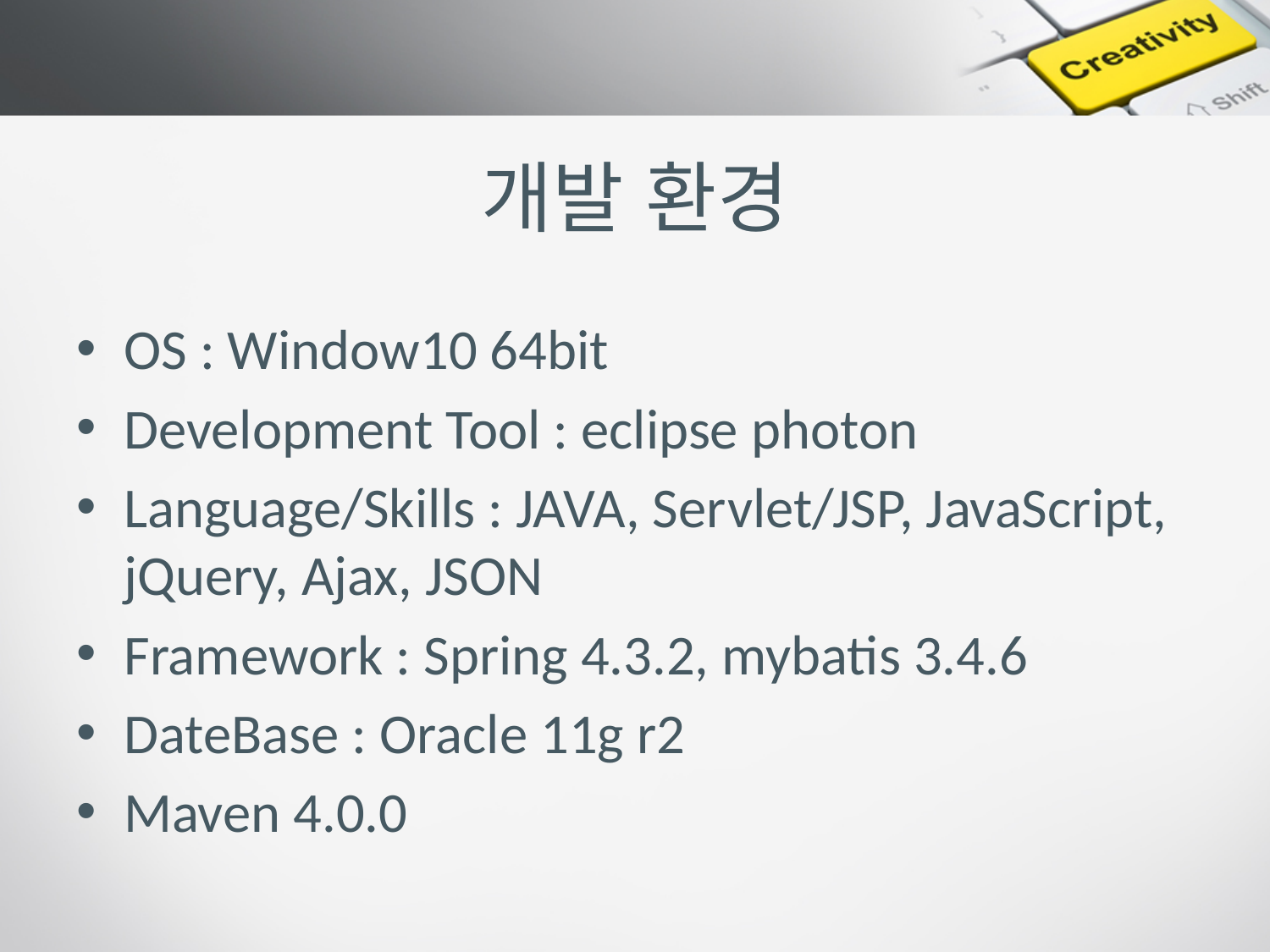

# 개발 환경
OS : Window10 64bit
Development Tool : eclipse photon
Language/Skills : JAVA, Servlet/JSP, JavaScript,  jQuery, Ajax, JSON
Framework : Spring 4.3.2, mybatis 3.4.6
DateBase : Oracle 11g r2
Maven 4.0.0